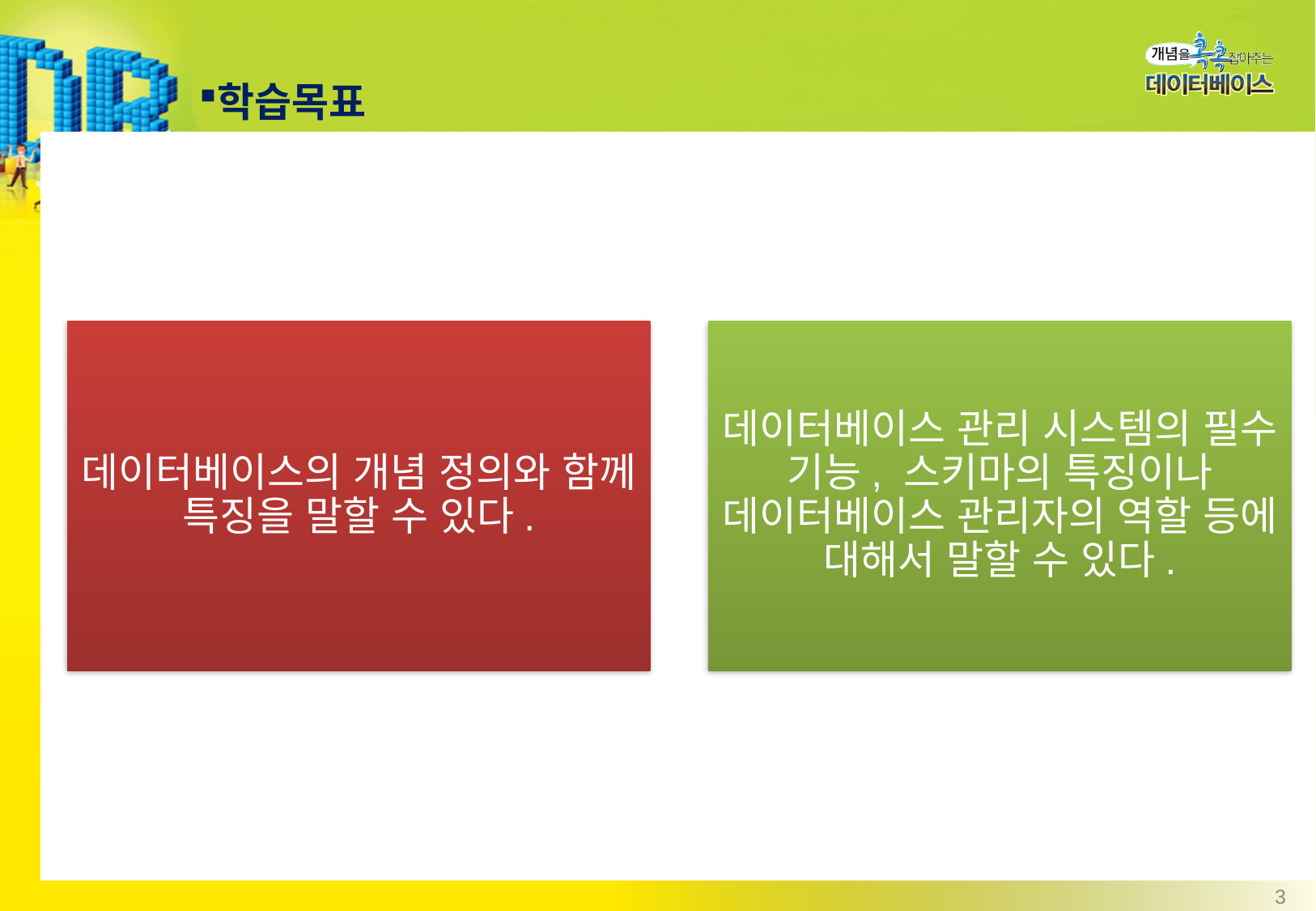

학습목표
데이터베이스의 개념 정의와 함께 특징을 말할 수 있다.
데이터베이스 관리 시스템의 필수 기능, 스키마의 특징이나 데이터베이스 관리자의 역할 등에 대해서 말할 수 있다.
3